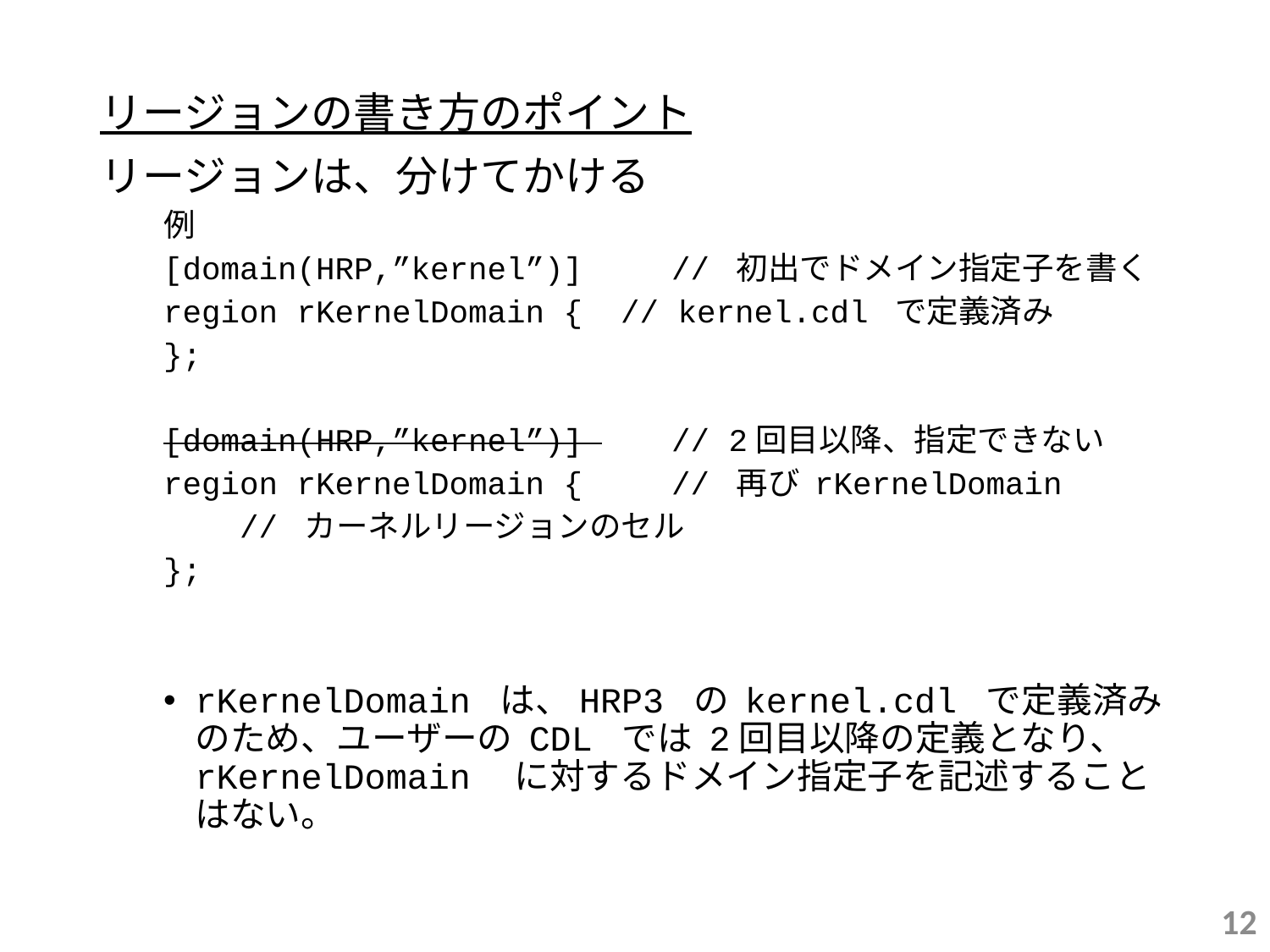

リージョンの書き方のポイント
リージョンは、分けてかける
例
[domain(HRP,”kernel”)]	// 初出でドメイン指定子を書く
region rKernelDomain {  // kernel.cdl で定義済み
};

[domain(HRP,”kernel”)] 	// 2回目以降、指定できない
region rKernelDomain {	// 再び rKernelDomain
    // カーネルリージョンのセル
};

rKernelDomain は、HRP3 の kernel.cdl で定義済みのため、ユーザーの CDL では 2回目以降の定義となり、 rKernelDomain　に対するドメイン指定子を記述することはない。
12